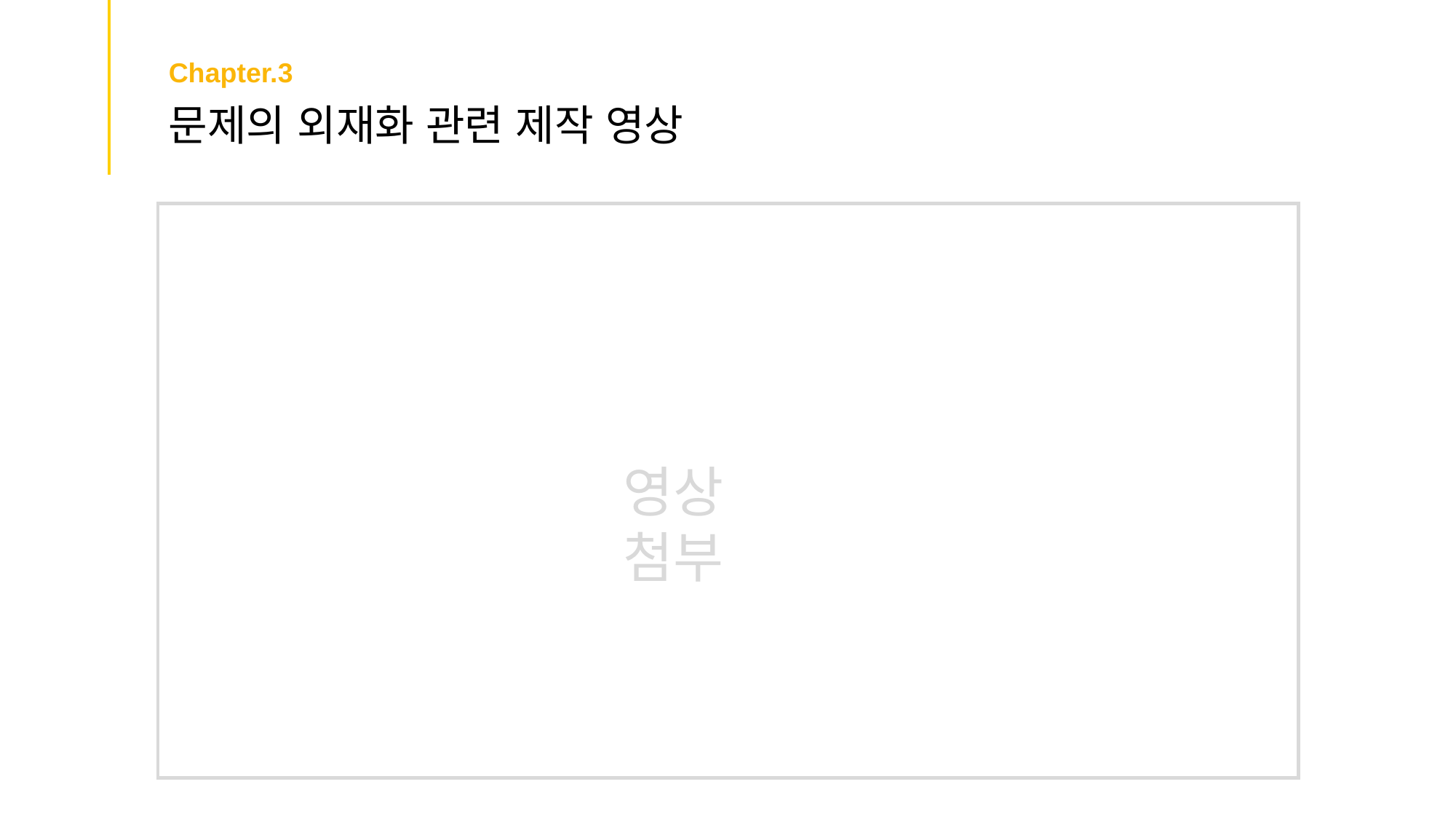

Chapter.3
문제의 외재화 관련 제작 영상

영상 첨부